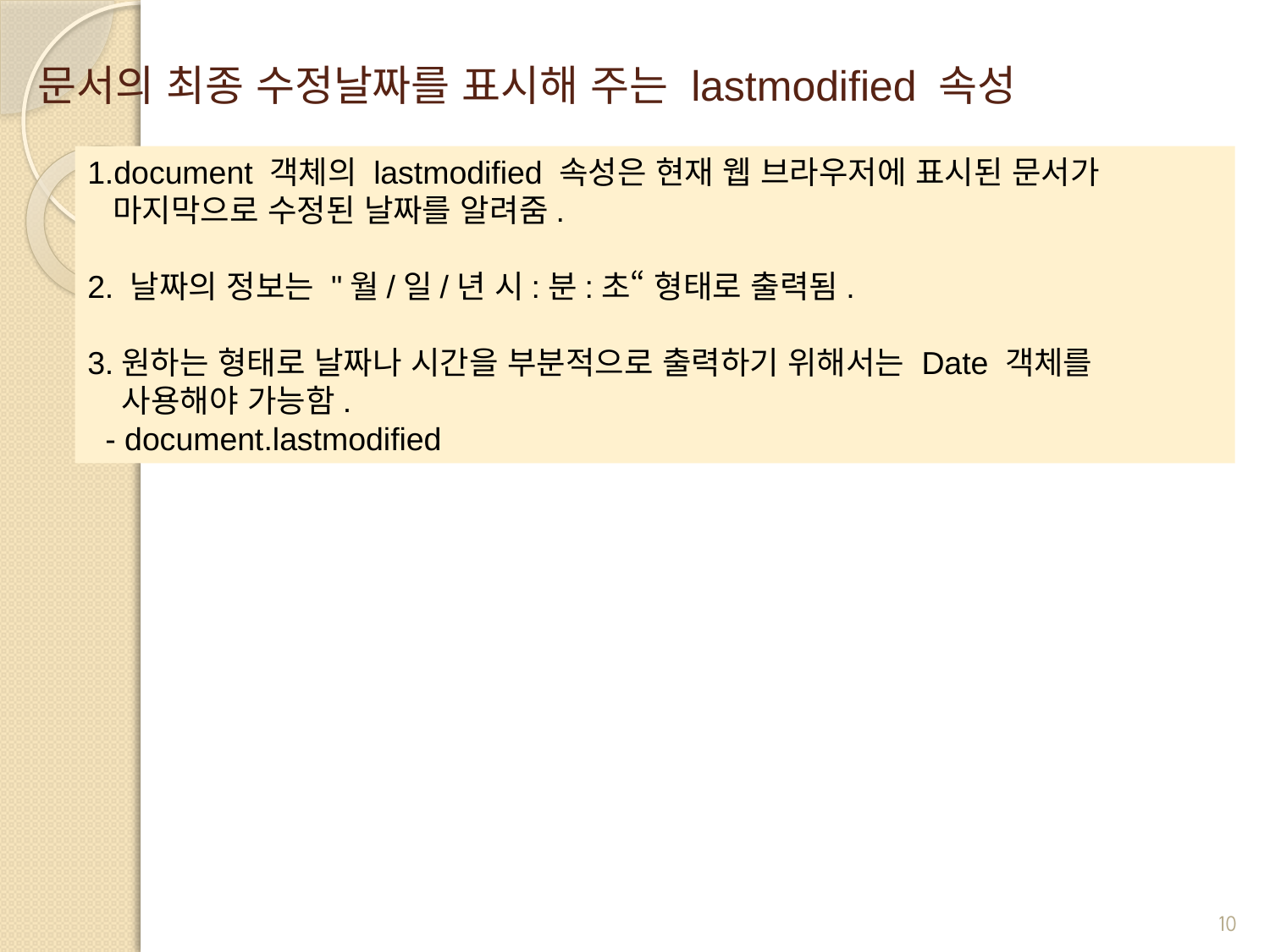

# 문서의 최종 수정날짜를 표시해 주는 lastmodified 속성
1.document 객체의 lastmodified 속성은 현재 웹 브라우저에 표시된 문서가
  마지막으로 수정된 날짜를 알려줌.

2. 날짜의 정보는 "월/일/년 시:분:초“ 형태로 출력됨.

3.원하는 형태로 날짜나 시간을 부분적으로 출력하기 위해서는 Date 객체를
   사용해야 가능함.
  - document.lastmodified
10